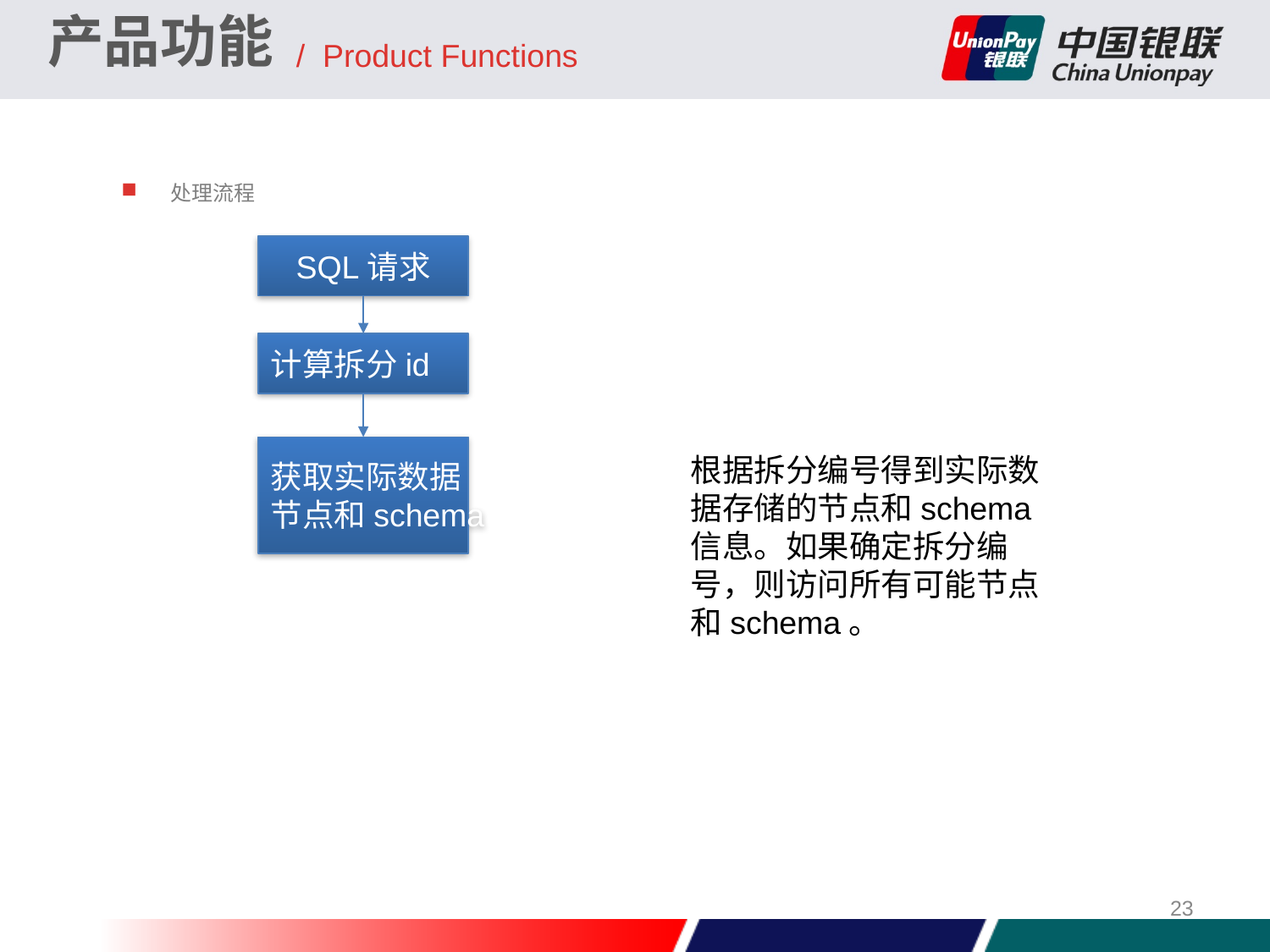

产品功能
/  Product Functions
处理流程

SQL请求
计算拆分id
获取实际数据
节点和schema
根据拆分编号得到实际数据存储的节点和schema信息。如果确定拆分编号，则访问所有可能节点和schema。
23